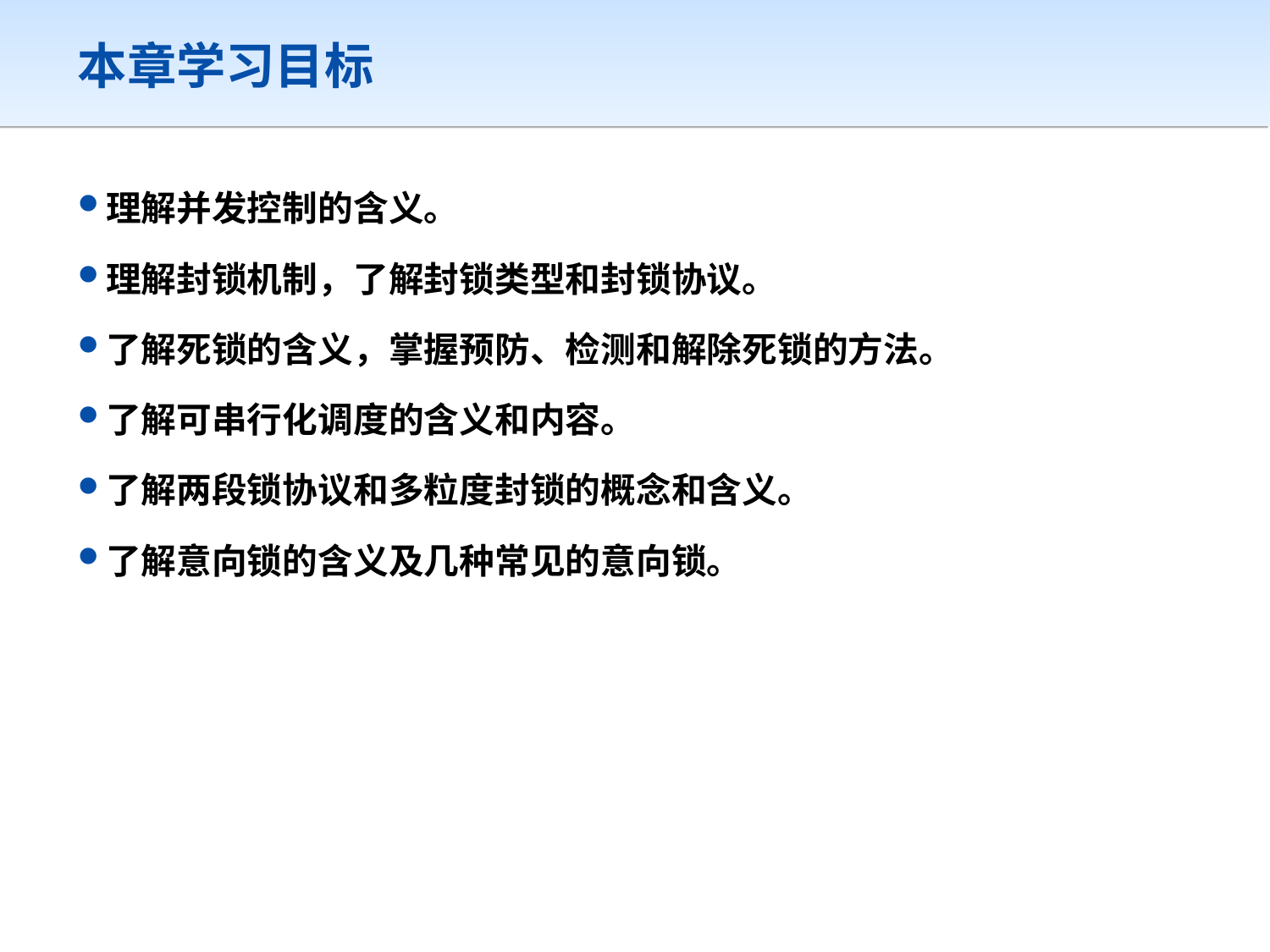

# 本章学习目标
理解并发控制的含义。
理解封锁机制，了解封锁类型和封锁协议。
了解死锁的含义，掌握预防、检测和解除死锁的方法。
了解可串行化调度的含义和内容。
了解两段锁协议和多粒度封锁的概念和含义。
了解意向锁的含义及几种常见的意向锁。